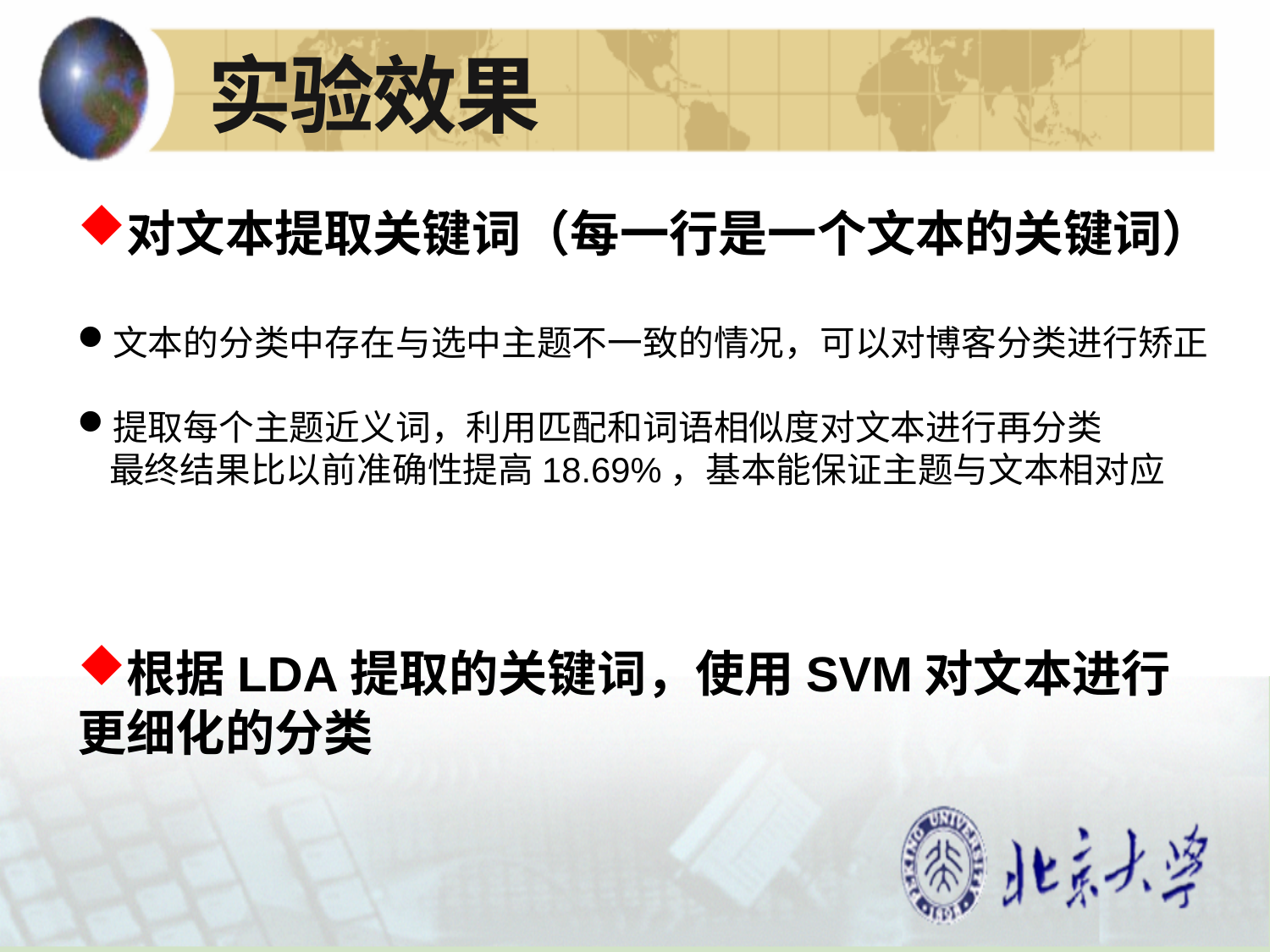

实验效果
对文本提取关键词（每一行是一个文本的关键词）

文本的分类中存在与选中主题不一致的情况，可以对博客分类进行矫正

提取每个主题近义词，利用匹配和词语相似度对文本进行再分类
   最终结果比以前准确性提高18.69%，基本能保证主题与文本相对应

根据LDA提取的关键词，使用SVM对文本进行更细化的分类